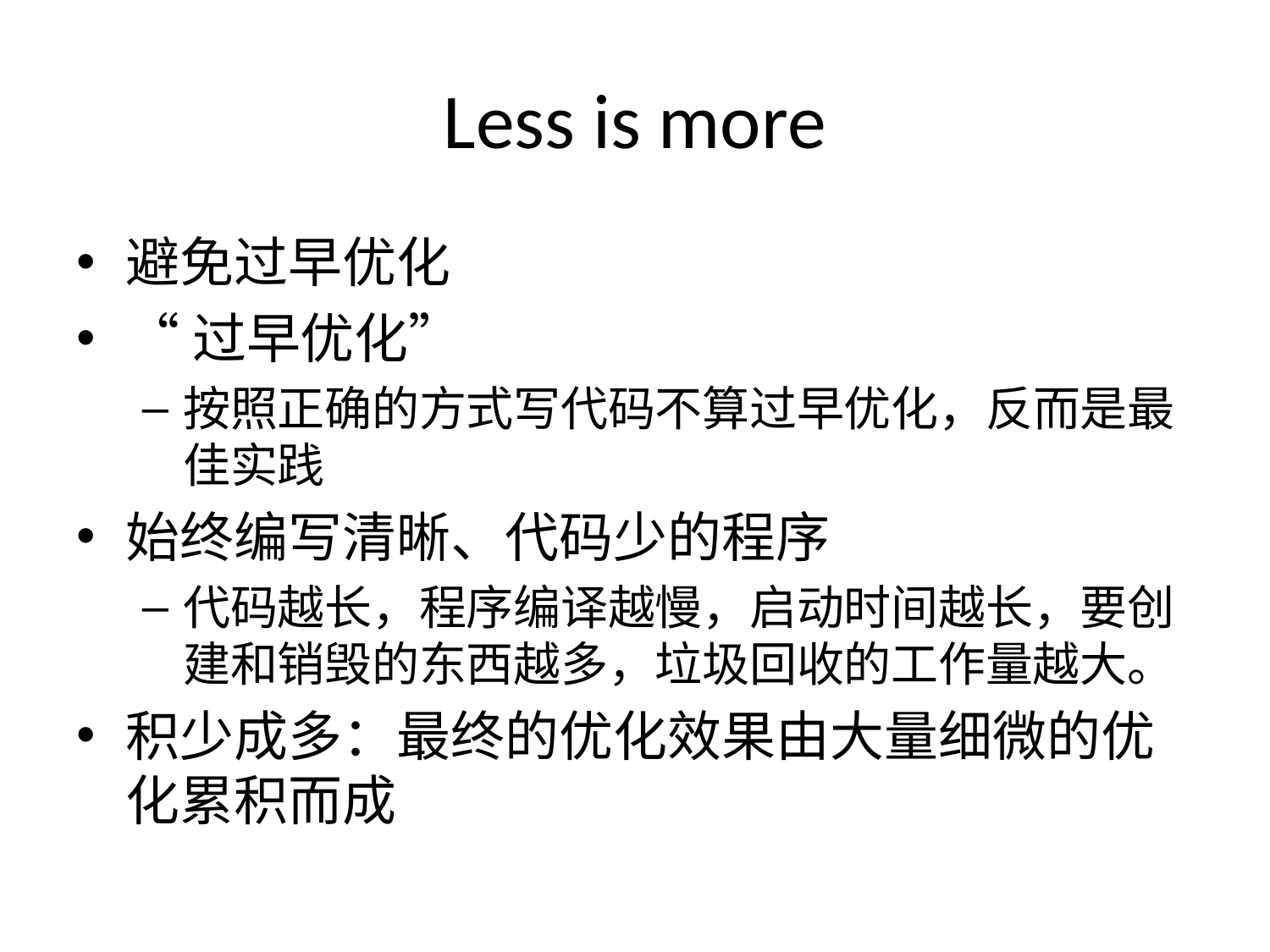

# Less is more
避免过早优化
“过早优化”
按照正确的方式写代码不算过早优化，反而是最佳实践
始终编写清晰、代码少的程序
代码越长，程序编译越慢，启动时间越长，要创建和销毁的东西越多，垃圾回收的工作量越大。
积少成多：最终的优化效果由大量细微的优化累积而成